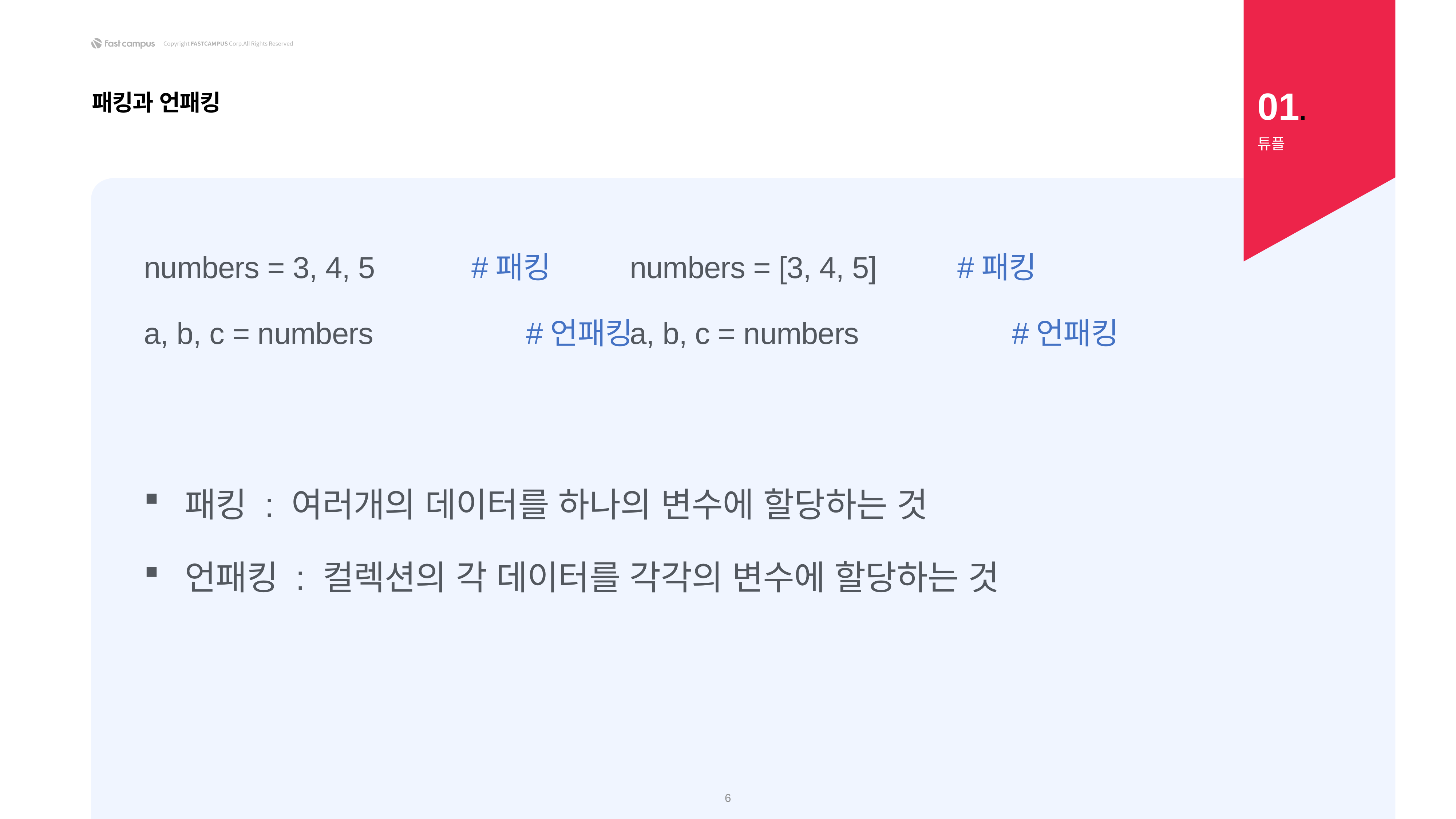

01.
패킹과 언패킹
튜플
numbers = 3, 4, 5  		#패킹
a, b, c = numbers			#언패킹
numbers = [3, 4, 5]  		#패킹
a, b, c = numbers			#언패킹
패킹 : 여러개의 데이터를 하나의 변수에 할당하는 것
언패킹 : 컬렉션의 각 데이터를 각각의 변수에 할당하는 것
6